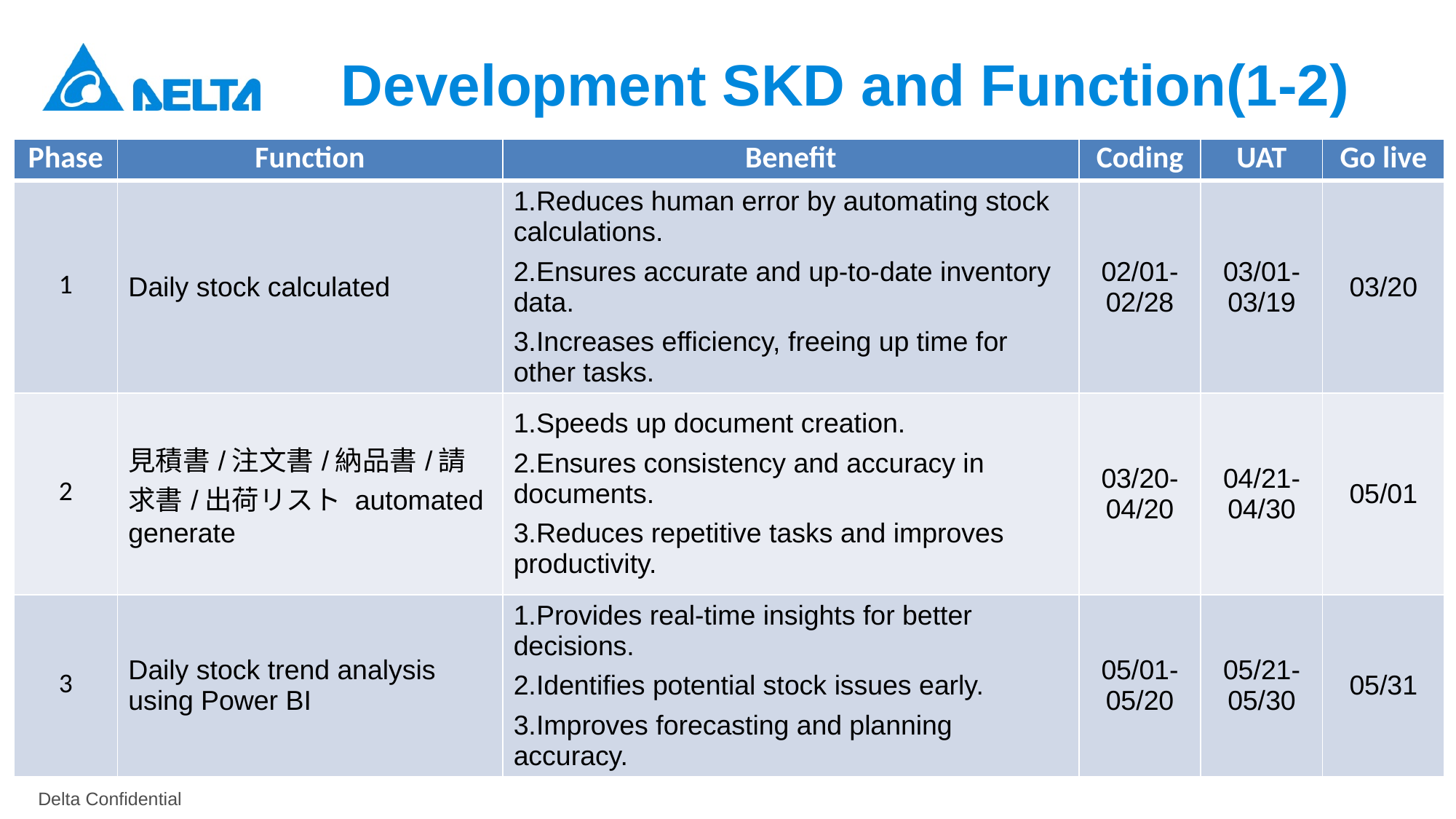

# Development SKD and Function(1-2)
| Phase | Function | Benefit | Coding | UAT | Go live |
| --- | --- | --- | --- | --- | --- |
| 1 | Daily stock calculated | 1.Reduces human error by automating stock calculations. 2.Ensures accurate and up-to-date inventory data. 3.Increases efficiency, freeing up time for other tasks. | 02/01-02/28 | 03/01-03/19 | 03/20 |
| 2 | 見積書/注文書/納品書/請求書/出荷リスト automated generate | 1.Speeds up document creation. 2.Ensures consistency and accuracy in documents. 3.Reduces repetitive tasks and improves productivity. | 03/20-04/20 | 04/21-04/30 | 05/01 |
| 3 | Daily stock trend analysis using Power BI | 1.Provides real-time insights for better decisions. 2.Identifies potential stock issues early. 3.Improves forecasting and planning accuracy. | 05/01-05/20 | 05/21-05/30 | 05/31 |